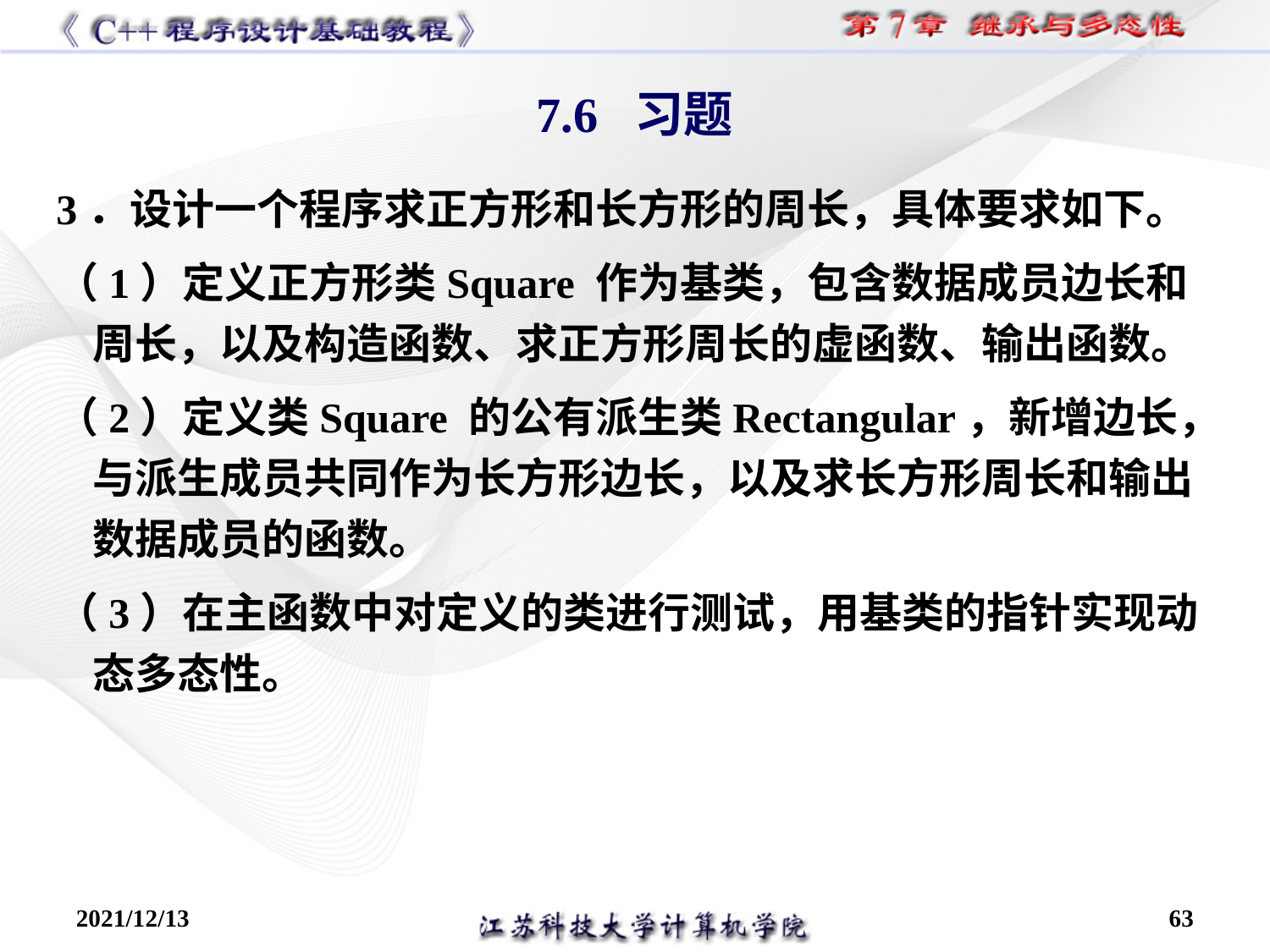

7.6  习题
3．设计一个程序求正方形和长方形的周长，具体要求如下。
（1）定义正方形类Square 作为基类，包含数据成员边长和周长，以及构造函数、求正方形周长的虚函数、输出函数。
（2）定义类Square 的公有派生类Rectangular，新增边长，与派生成员共同作为长方形边长，以及求长方形周长和输出数据成员的函数。
（3）在主函数中对定义的类进行测试，用基类的指针实现动态多态性。